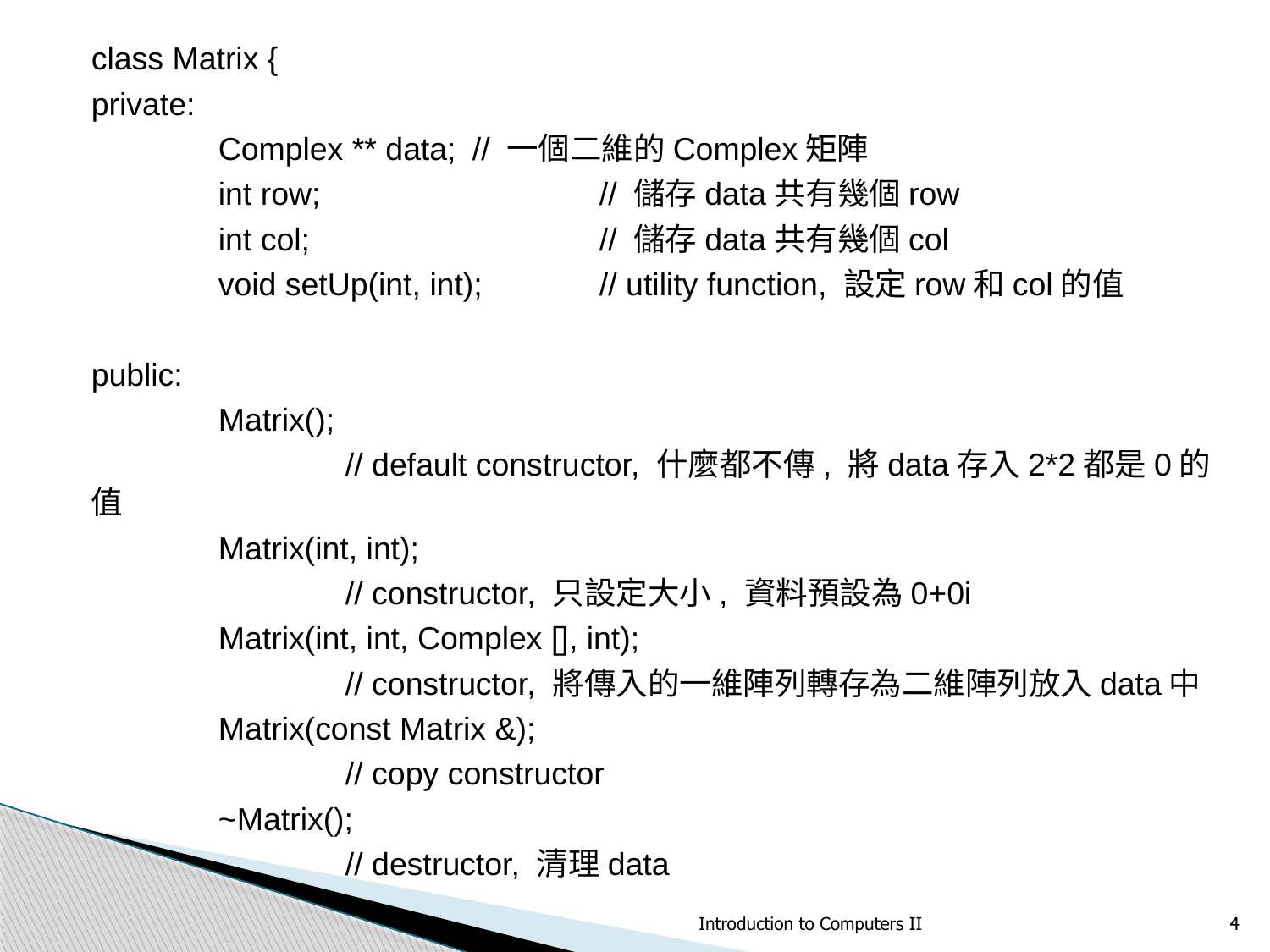

class Matrix {
private:
	Complex ** data;	// 一個二維的Complex矩陣
	int row;			// 儲存data共有幾個row
	int col;			// 儲存data共有幾個col
	void setUp(int, int);	// utility function, 設定row和col的值

public:
	Matrix();
		// default constructor, 什麼都不傳, 將data存入2*2都是0的值
	Matrix(int, int);
		// constructor, 只設定大小, 資料預設為0+0i
	Matrix(int, int, Complex [], int);
		// constructor, 將傳入的一維陣列轉存為二維陣列放入data中
	Matrix(const Matrix &);
		// copy constructor
	~Matrix();
		// destructor, 清理data

Introduction to Computers II
4